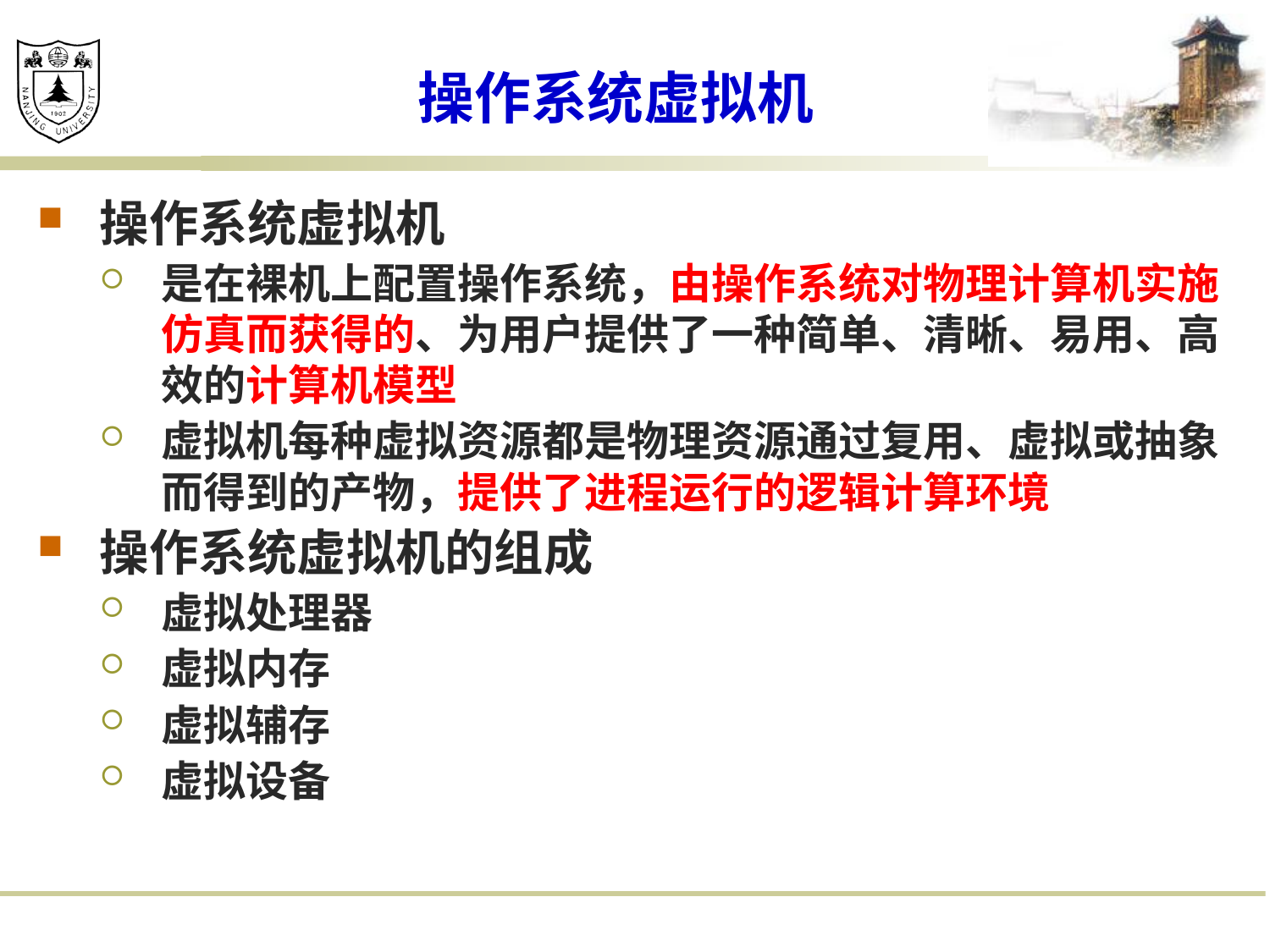

# 操作系统虚拟机
操作系统虚拟机
是在裸机上配置操作系统，由操作系统对物理计算机实施仿真而获得的、为用户提供了一种简单、清晰、易用、高效的计算机模型
虚拟机每种虚拟资源都是物理资源通过复用、虚拟或抽象而得到的产物，提供了进程运行的逻辑计算环境
操作系统虚拟机的组成
虚拟处理器
虚拟内存
虚拟辅存
虚拟设备

25